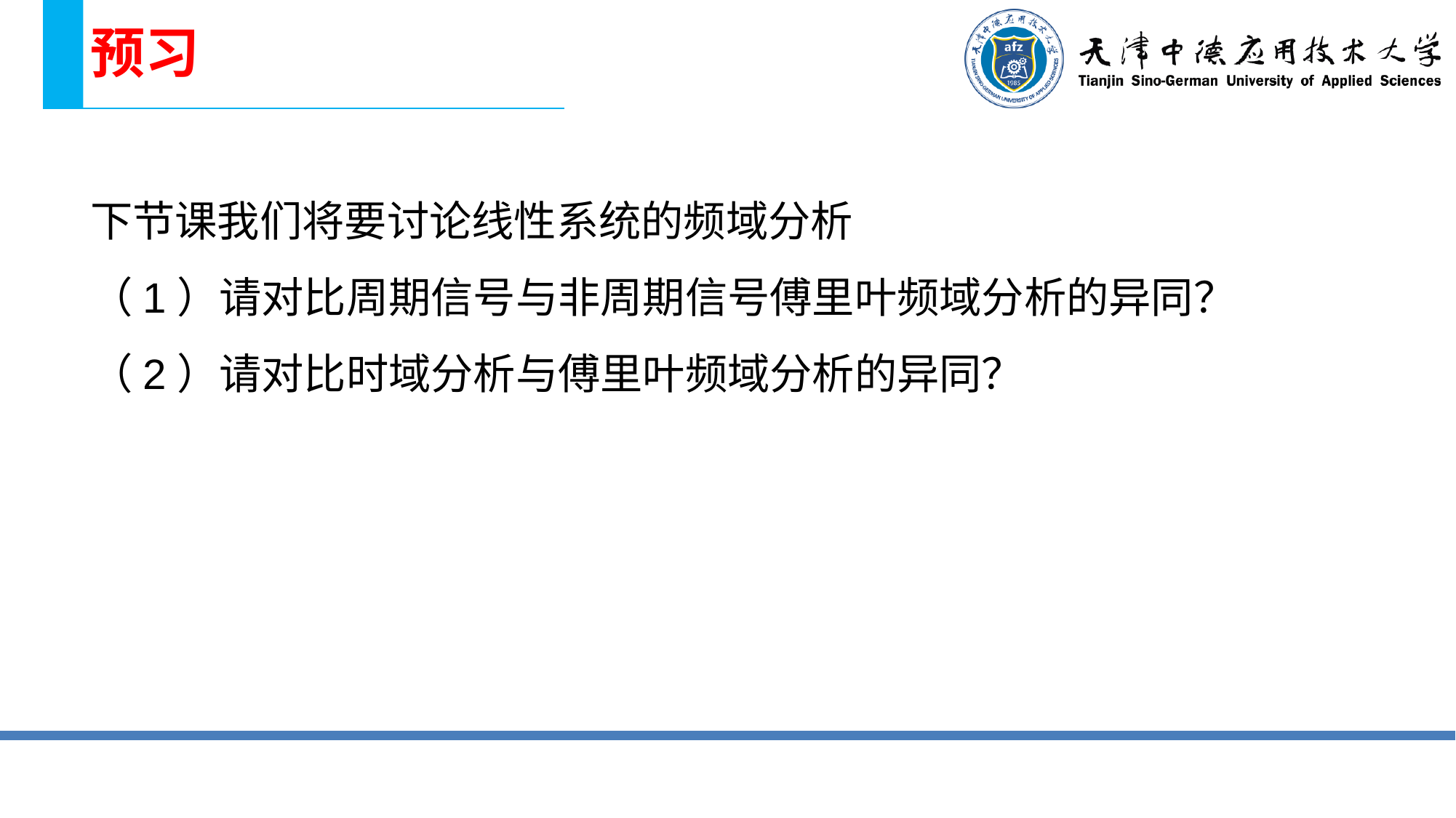

# 预习
下节课我们将要讨论线性系统的频域分析
（1）请对比周期信号与非周期信号傅里叶频域分析的异同？
（2）请对比时域分析与傅里叶频域分析的异同？